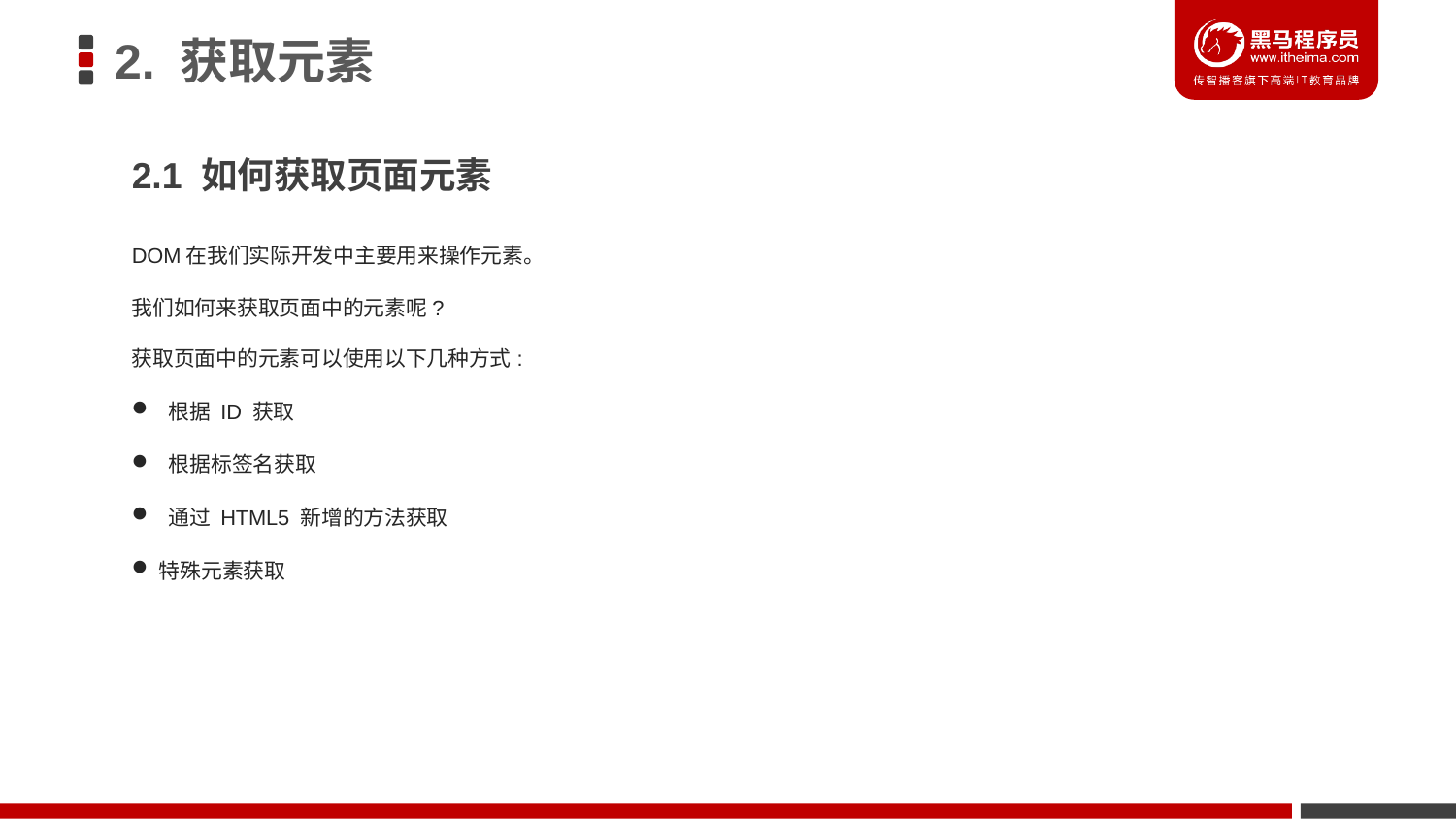

# 2. 获取元素
2.1 如何获取页面元素
DOM在我们实际开发中主要用来操作元素。
我们如何来获取页面中的元素呢?
获取页面中的元素可以使用以下几种方式:
 根据 ID 获取
 根据标签名获取
 通过 HTML5 新增的方法获取
特殊元素获取